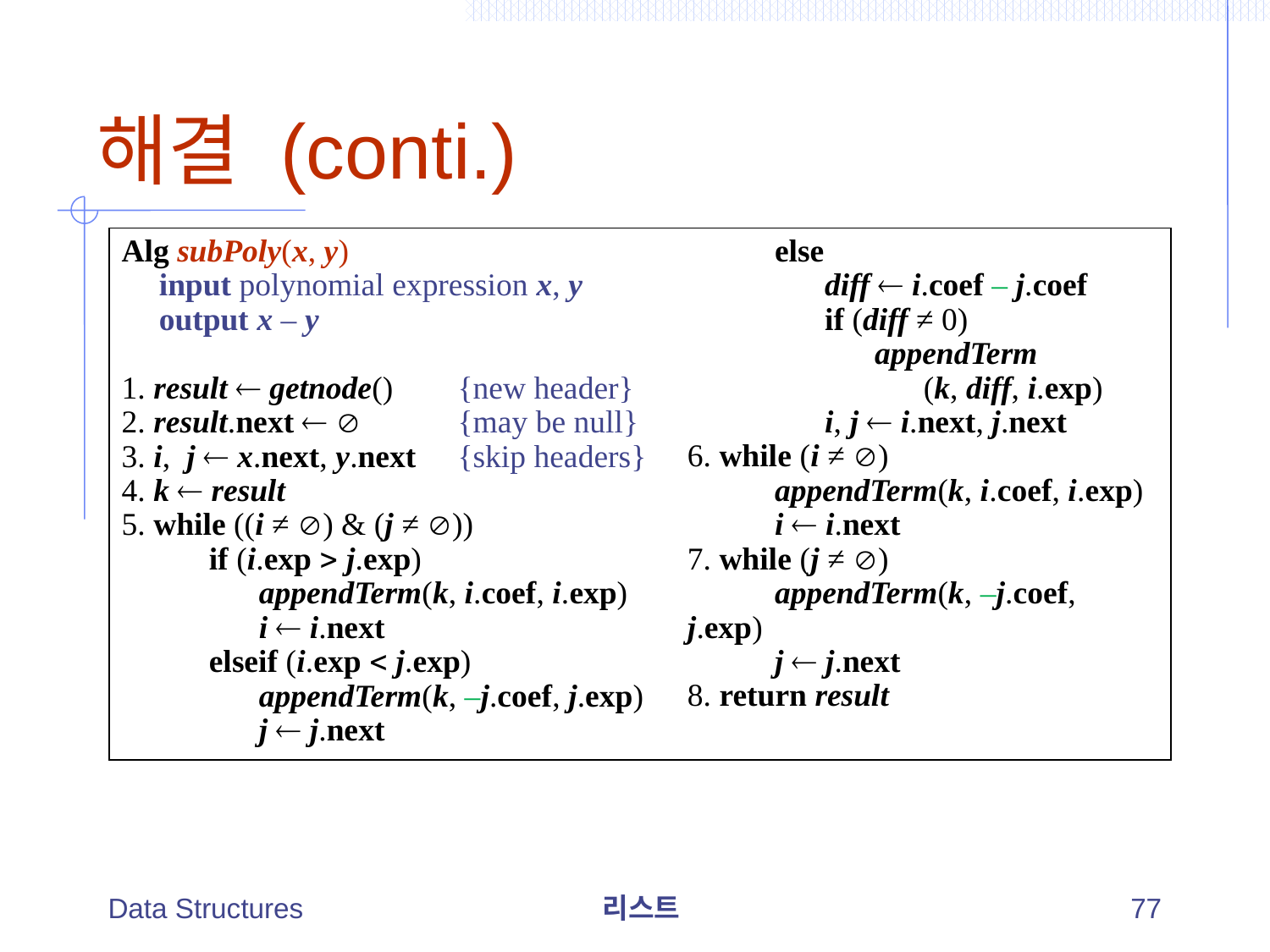

해결 (conti.)

Alg subPoly(x, y)
	input polynomial expression x, y
	output x – y

1. result ← getnode()		{new header}
2. result.next ← ∅		{may be null}
3. i,  j ← x.next, y.next	{skip headers}
4. k ← result
5. while ((i ≠ ∅) & (j ≠ ∅))
		if (i.exp > j.exp)
			appendTerm(k, i.coef, i.exp)
			i ← i.next
		elseif (i.exp < j.exp)
			appendTerm(k, –j.coef, j.exp)
			j ← j.next
		else
			diff ← i.coef – j.coef
			if (diff ≠ 0)
				appendTerm
					(k, diff, i.exp)
			i, j ← i.next, j.next
6. while (i ≠ ∅)
		appendTerm(k, i.coef, i.exp)
		i ← i.next
7. while (j ≠ ∅)
		appendTerm(k, –j.coef, j.exp)
		j ← j.next
8. return result
Data Structures
리스트
77